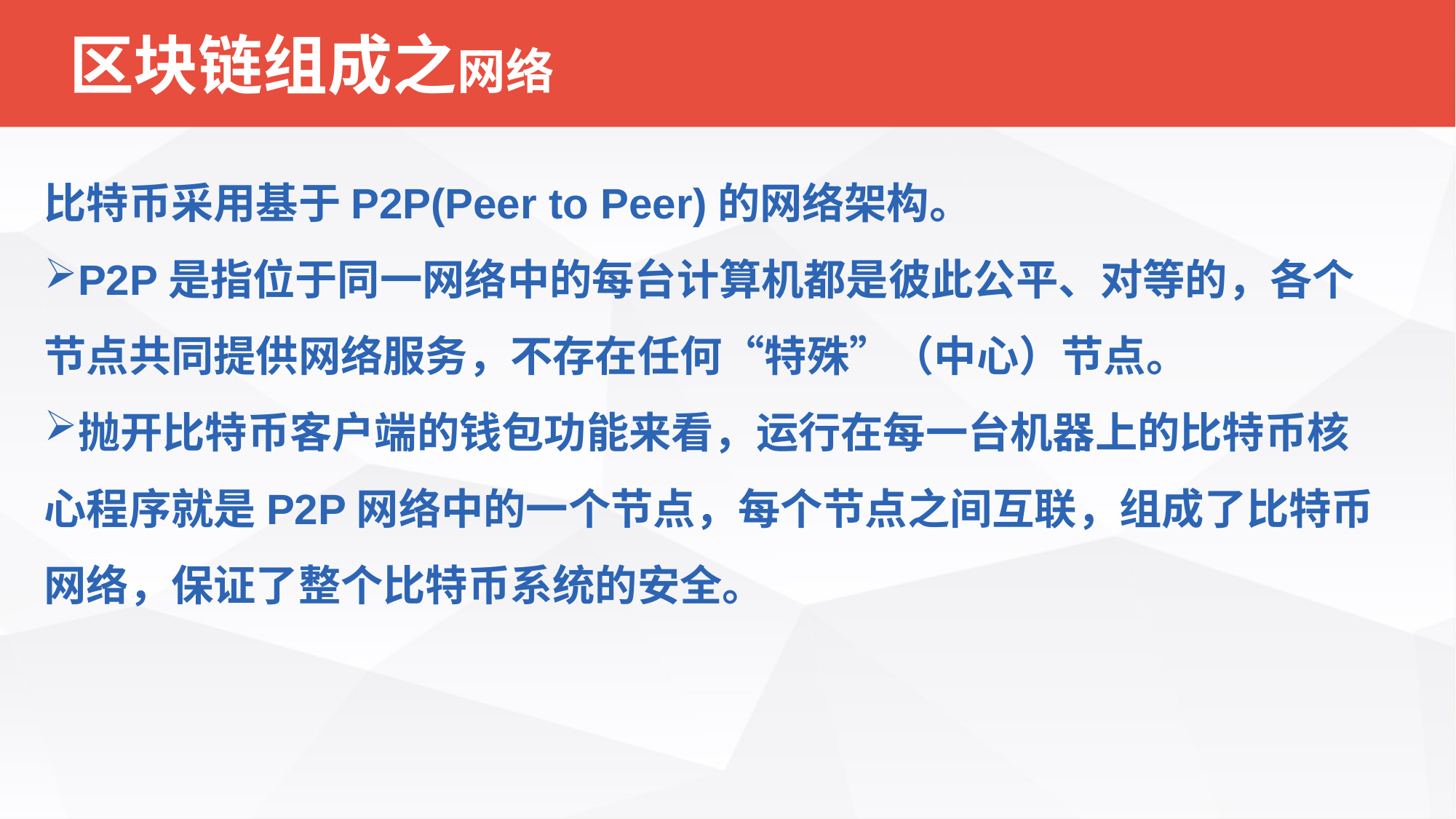

区块链组成之网络

比特币采用基于P2P(Peer to Peer)的网络架构。
P2P是指位于同一网络中的每台计算机都是彼此公平、对等的，各个节点共同提供网络服务，不存在任何“特殊”（中心）节点。
抛开比特币客户端的钱包功能来看，运行在每一台机器上的比特币核心程序就是P2P网络中的一个节点，每个节点之间互联，组成了比特币网络，保证了整个比特币系统的安全。